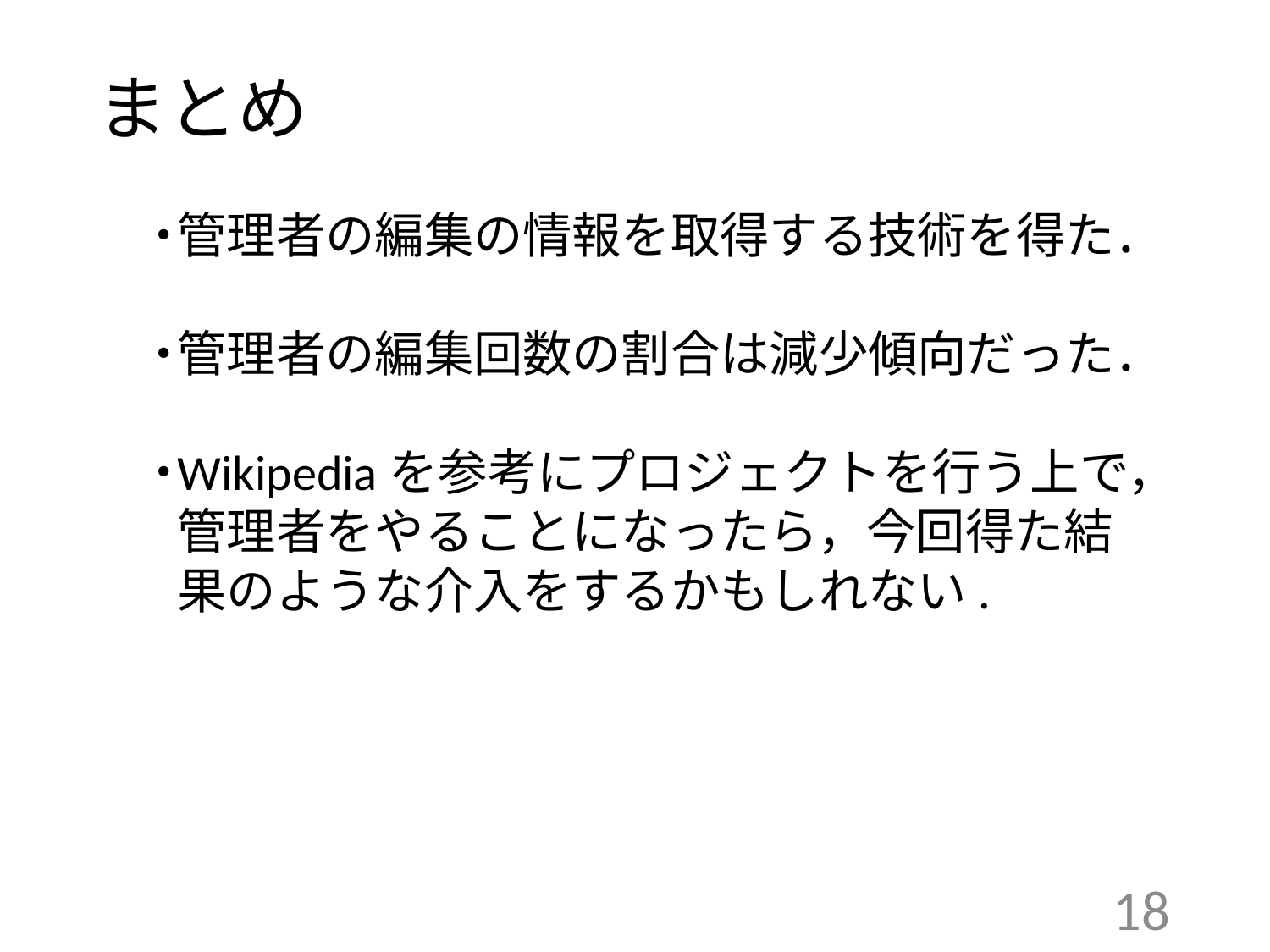

まとめ
・

・

・
管理者の編集の情報を取得する技術を得た．

管理者の編集回数の割合は減少傾向だった．

Wikipediaを参考にプロジェクトを行う上で，
管理者をやることになったら，今回得た結果のような介入をするかもしれない.
18